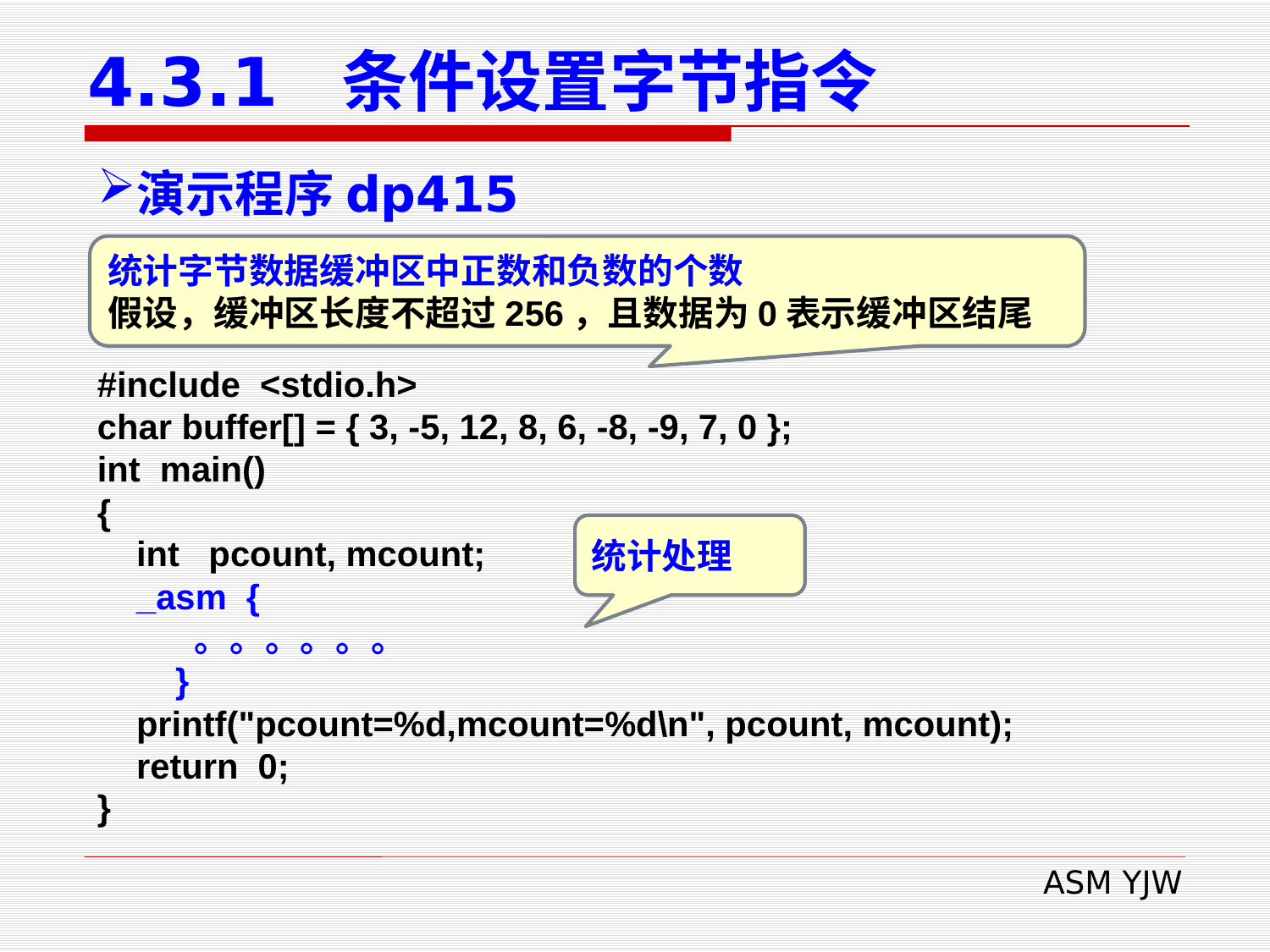

# 4.3.1  条件设置字节指令
演示程序dp415
统计字节数据缓冲区中正数和负数的个数
假设，缓冲区长度不超过256，且数据为0表示缓冲区结尾
#include  <stdio.h>
char buffer[] = { 3, -5, 12, 8, 6, -8, -9, 7, 0 };
int  main()
{
    int   pcount, mcount;
    _asm  {
           。。。。。。
        }
    printf("pcount=%d,mcount=%d\n", pcount, mcount);
    return  0;
}
统计处理